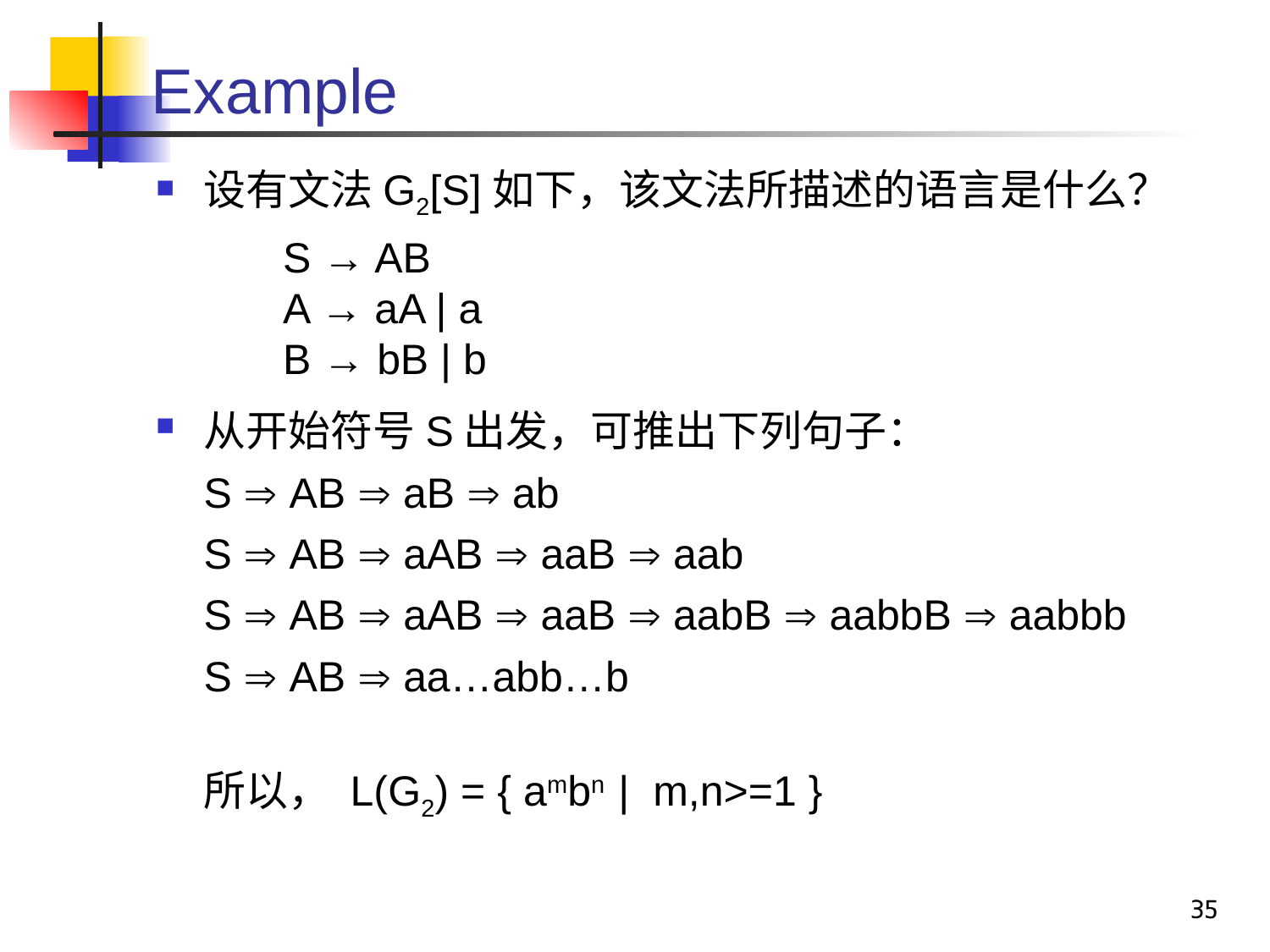

# Example
设有文法G2[S]如下，该文法所描述的语言是什么？
S → AB
A → aA | a
B → bB | b
从开始符号S出发，可推出下列句子：
	S ⇒ AB ⇒ aB ⇒ ab
	S ⇒ AB ⇒ aAB ⇒ aaB ⇒ aab
	S ⇒ AB ⇒ aAB ⇒ aaB ⇒ aabB ⇒ aabbB ⇒ aabbb
	S ⇒ AB ⇒ aa…abb…b
	所以， L(G2) = { ambn  |  m,n>=1 }
35